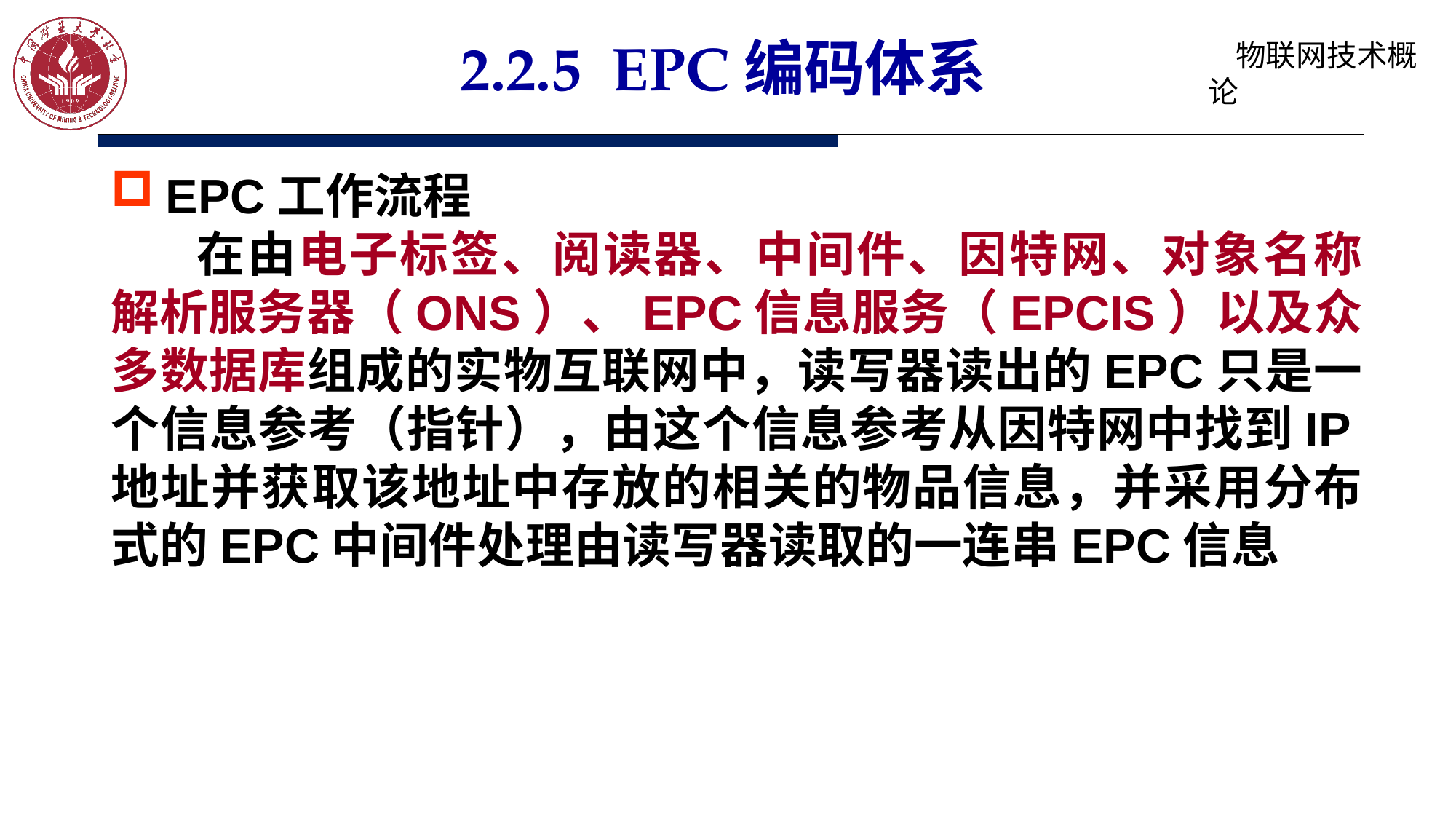

# 2.2.5  EPC编码体系
EPC工作流程
在由电子标签、阅读器、中间件、因特网、对象名称解析服务器（ONS）、EPC信息服务（EPCIS）以及众多数据库组成的实物互联网中，读写器读出的EPC只是一个信息参考（指针），由这个信息参考从因特网中找到IP地址并获取该地址中存放的相关的物品信息，并采用分布式的EPC中间件处理由读写器读取的一连串EPC信息